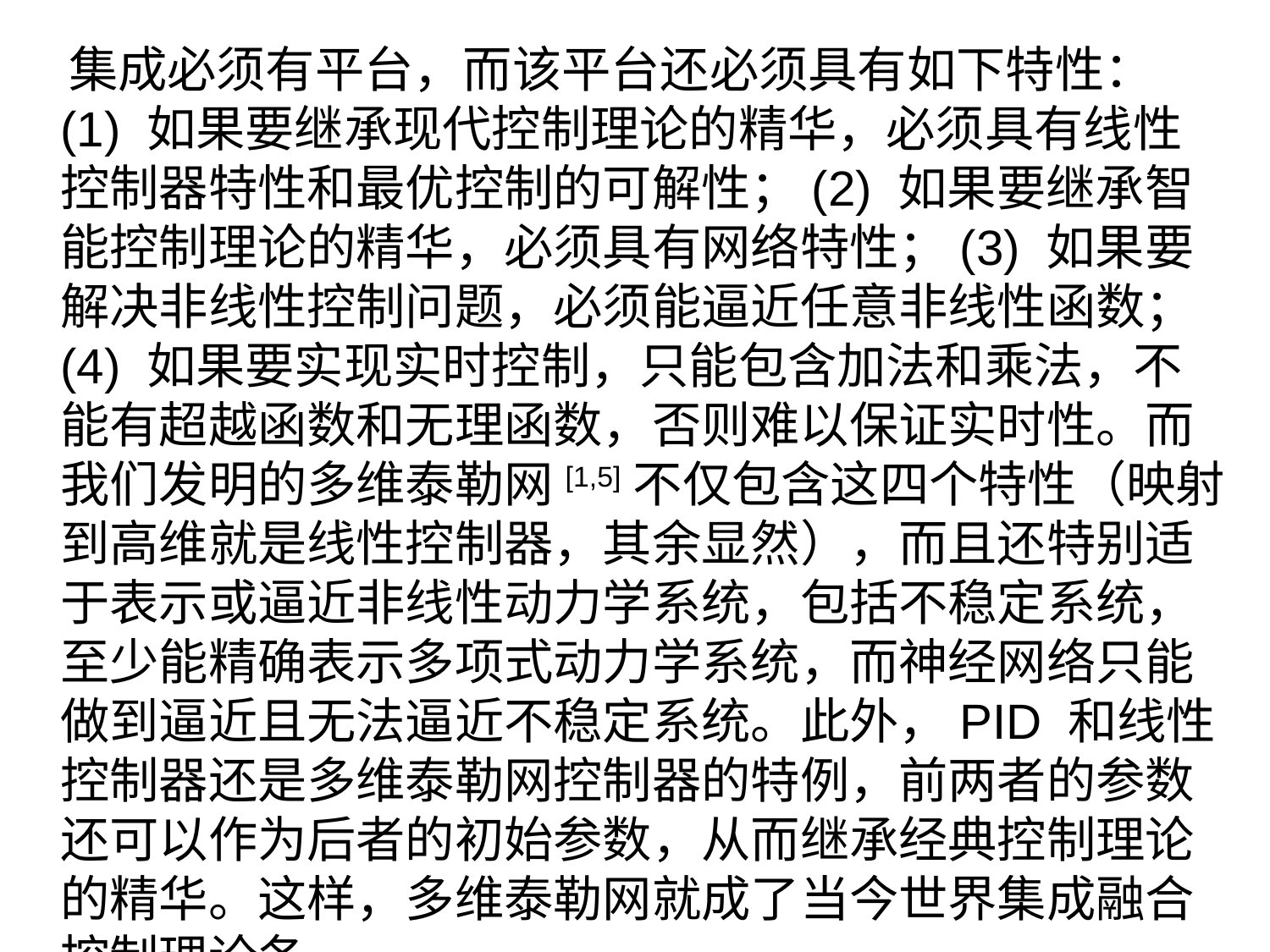

集成必须有平台，而该平台还必须具有如下特性：(1) 如果要继承现代控制理论的精华，必须具有线性控制器特性和最优控制的可解性；(2) 如果要继承智能控制理论的精华，必须具有网络特性；(3) 如果要解决非线性控制问题，必须能逼近任意非线性函数；(4) 如果要实现实时控制，只能包含加法和乘法，不能有超越函数和无理函数，否则难以保证实时性。而我们发明的多维泰勒网[1,5]不仅包含这四个特性（映射到高维就是线性控制器，其余显然），而且还特别适于表示或逼近非线性动力学系统，包括不稳定系统，至少能精确表示多项式动力学系统，而神经网络只能做到逼近且无法逼近不稳定系统。此外，PID 和线性控制器还是多维泰勒网控制器的特例，前两者的参数还可以作为后者的初始参数，从而继承经典控制理论的精华。这样，多维泰勒网就成了当今世界集成融合控制理论各